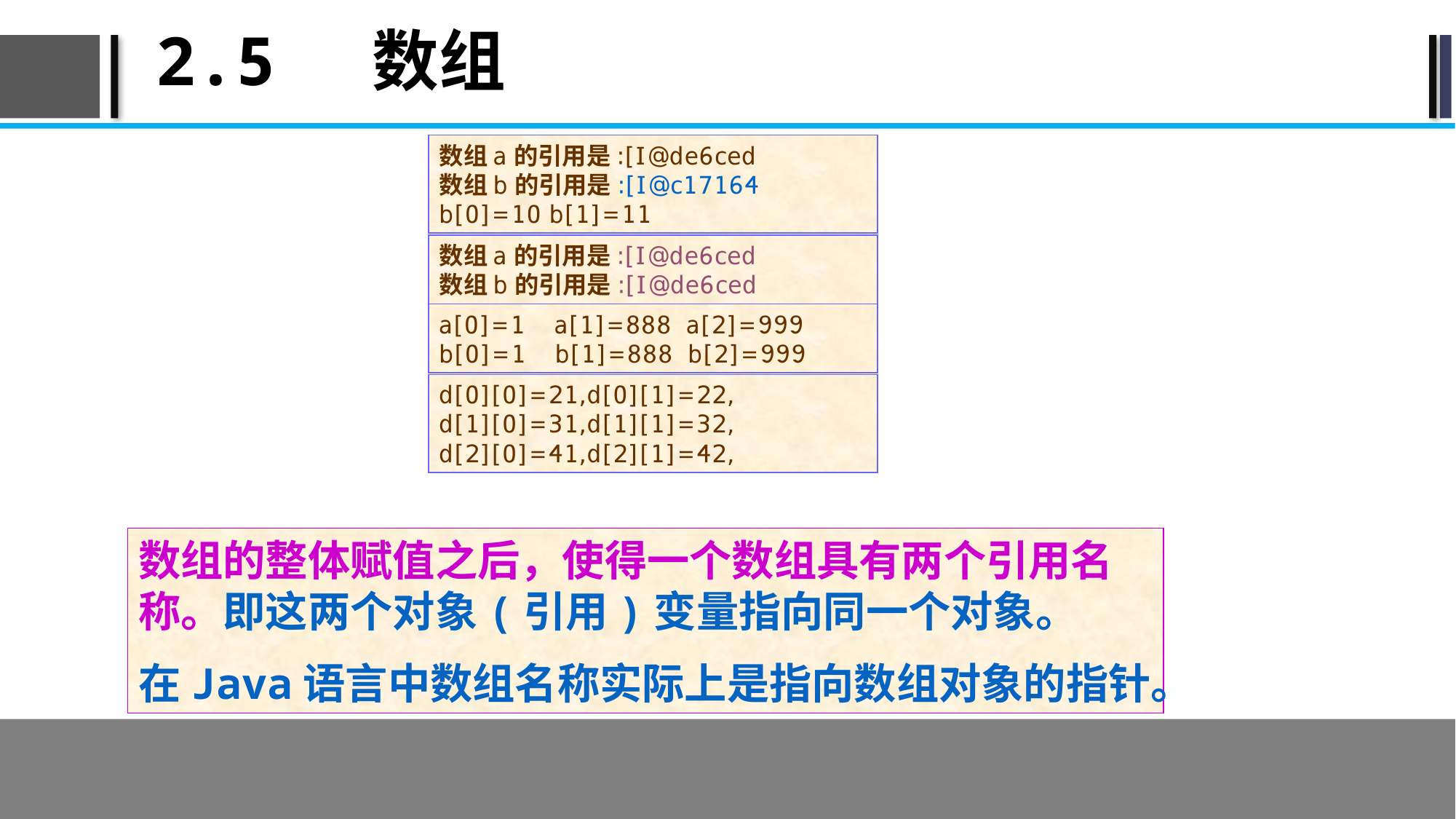

# 2.5  数组

数组a的引用是:[I@de6ced
数组b的引用是:[I@c17164
b[0]=10 b[1]=11
数组a的引用是:[I@de6ced
数组b的引用是:[I@de6ced
a[0]=1    a[1]=888  a[2]=999
b[0]=1    b[1]=888  b[2]=999
d[0][0]=21,d[0][1]=22,
d[1][0]=31,d[1][1]=32,
d[2][0]=41,d[2][1]=42,
数组的整体赋值之后，使得一个数组具有两个引用名称。即这两个对象(引用)变量指向同一个对象。
在Java语言中数组名称实际上是指向数组对象的指针。